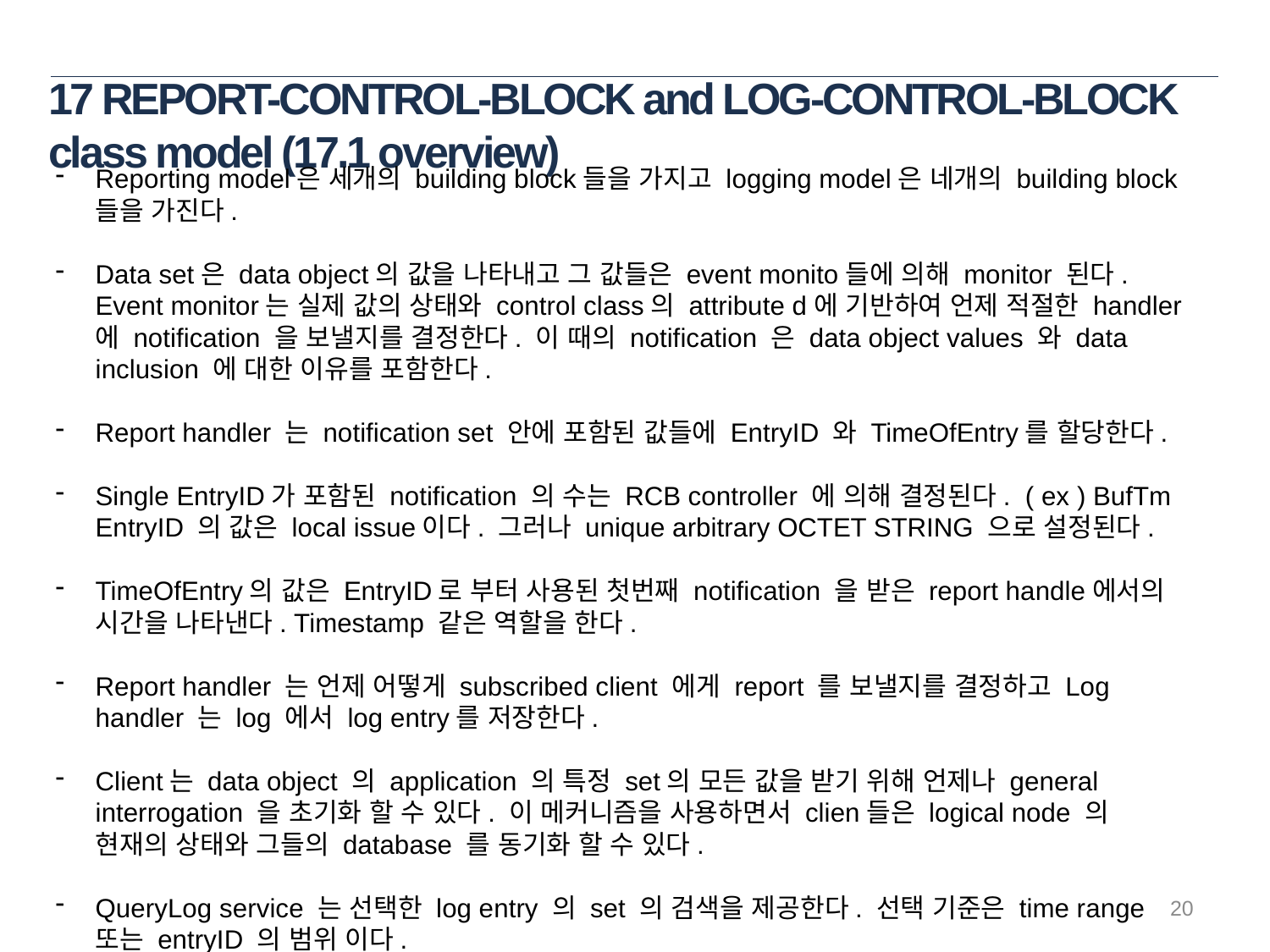

17 REPORT-CONTROL-BLOCK and LOG-CONTROL-BLOCK class model (17.1 overview)
Reporting model은 세개의 building block들을 가지고 logging model은 네개의 building block 들을 가진다.

Data set은 data object의 값을 나타내고 그 값들은 event monito들에 의해 monitor 된다. Event monitor는 실제 값의 상태와 control class의 attribute d에 기반하여 언제 적절한 handler에 notification 을 보낼지를 결정한다. 이 때의 notification 은 data object values 와 data inclusion 에 대한 이유를 포함한다.

Report handler 는 notification set 안에 포함된 값들에 EntryID 와 TimeOfEntry를 할당한다.

Single EntryID가 포함된 notification 의 수는 RCB controller 에 의해 결정된다.  ( ex ) BufTm EntryID 의 값은 local issue이다. 그러나 unique arbitrary OCTET STRING 으로 설정된다.

TimeOfEntry의 값은 EntryID로 부터 사용된 첫번째 notification 을 받은 report handle에서의 시간을 나타낸다. Timestamp 같은 역할을 한다.

Report handler 는 언제 어떻게 subscribed client 에게 report 를 보낼지를 결정하고 Log handler 는 log 에서 log entry를 저장한다.

Client는 data object 의 application 의 특정 set의 모든 값을 받기 위해 언제나 general interrogation 을 초기화 할 수 있다. 이 메커니즘을 사용하면서 clien들은 logical node 의 현재의 상태와 그들의 database 를 동기화 할 수 있다.

QueryLog service 는 선택한 log entry 의 set 의 검색을 제공한다. 선택 기준은 time range 또는 entryID 의 범위 이다.

20